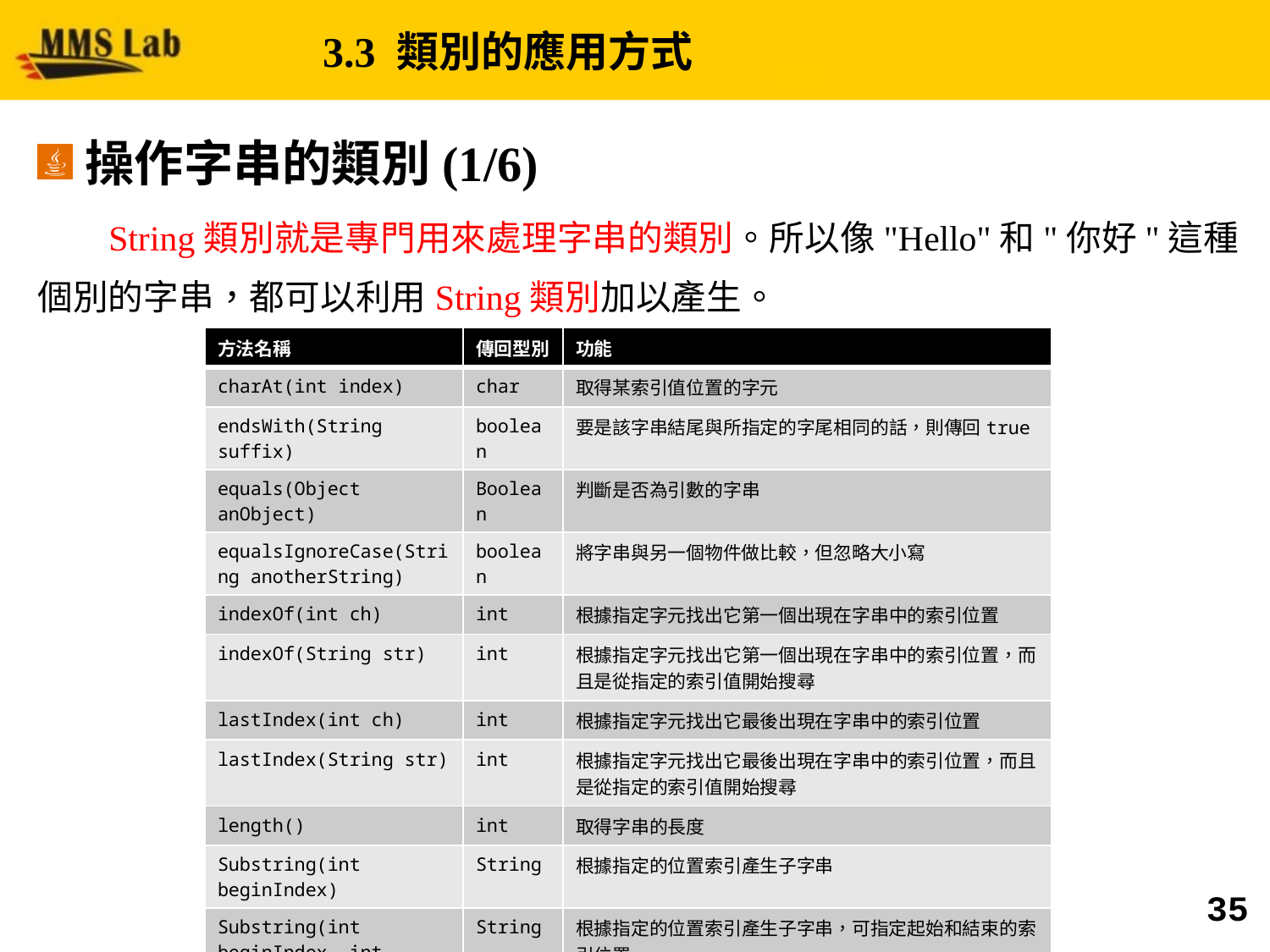

# 3.3 類別的應用方式
操作字串的類別(1/6)
        String類別就是專門用來處理字串的類別。所以像"Hello"和"你好"這種個別的字串，都可以利用String類別加以產生。

| 方法名稱 | 傳回型別 | 功能 |
| --- | --- | --- |
| charAt(int index) | char | 取得某索引值位置的字元 |
| endsWith(String suffix) | boolean | 要是該字串結尾與所指定的字尾相同的話，則傳回true |
| equals(Object anObject) | Boolean | 判斷是否為引數的字串 |
| equalsIgnoreCase(String anotherString) | boolean | 將字串與另一個物件做比較，但忽略大小寫 |
| indexOf(int ch) | int | 根據指定字元找出它第一個出現在字串中的索引位置 |
| indexOf(String str) | int | 根據指定字元找出它第一個出現在字串中的索引位置，而且是從指定的索引值開始搜尋 |
| lastIndex(int ch) | int | 根據指定字元找出它最後出現在字串中的索引位置 |
| lastIndex(String str) | int | 根據指定字元找出它最後出現在字串中的索引位置，而且是從指定的索引值開始搜尋 |
| length() | int | 取得字串的長度 |
| Substring(int beginIndex) | String | 根據指定的位置索引產生子字串 |
| Substring(int beginIndex, int endIndex) | String | 根據指定的位置索引產生子字串，可指定起始和結束的索引位置 |
| startsWith(String prefix) | boolean | 測試該字串是否以指定的字首開頭 |
| toLowerCase() | String | 將String物件裡面的所有字元轉換為小寫 |
| toUpperCase() | String | 將String物件裡面的所有字元轉換為大寫 |
35
NTUT MMS LAB